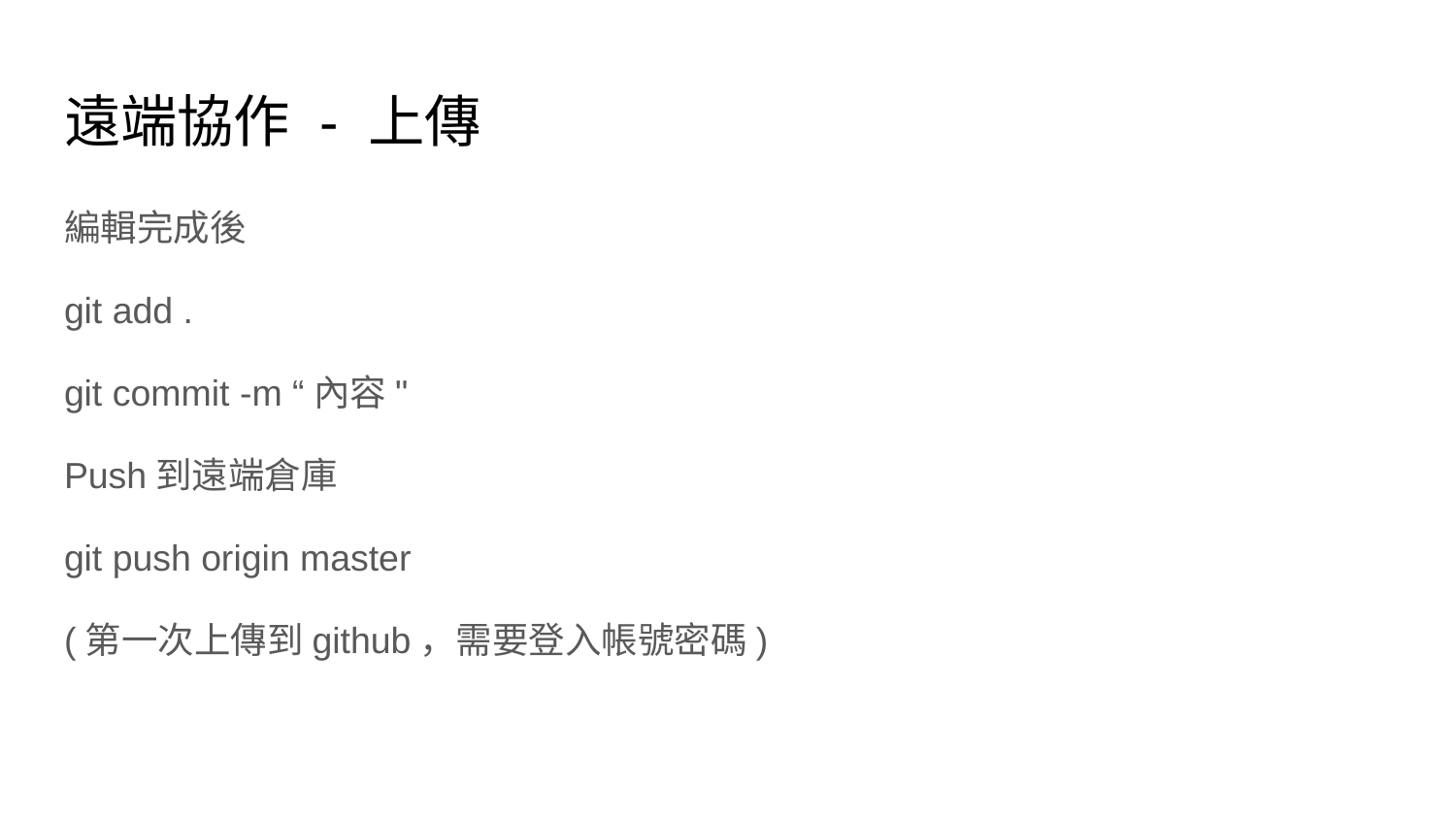

# 遠端協作 - 上傳
編輯完成後
git add .
git commit -m “內容"
Push到遠端倉庫
git push origin master
(第一次上傳到github，需要登入帳號密碼)